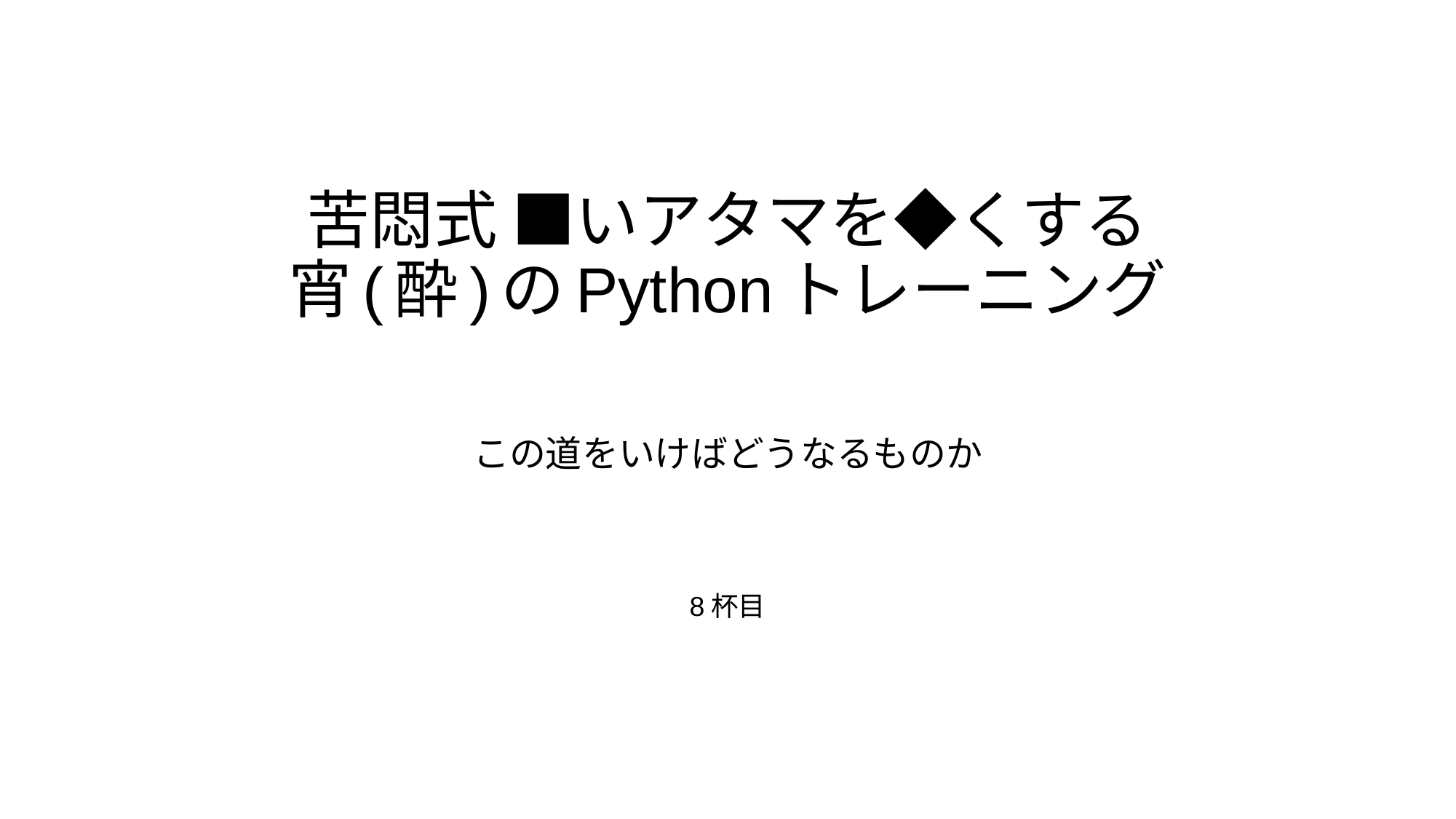

# 苦悶式 ■いアタマを◆くする 宵(酔)のPythonトレーニング
この道をいけばどうなるものか
8杯目